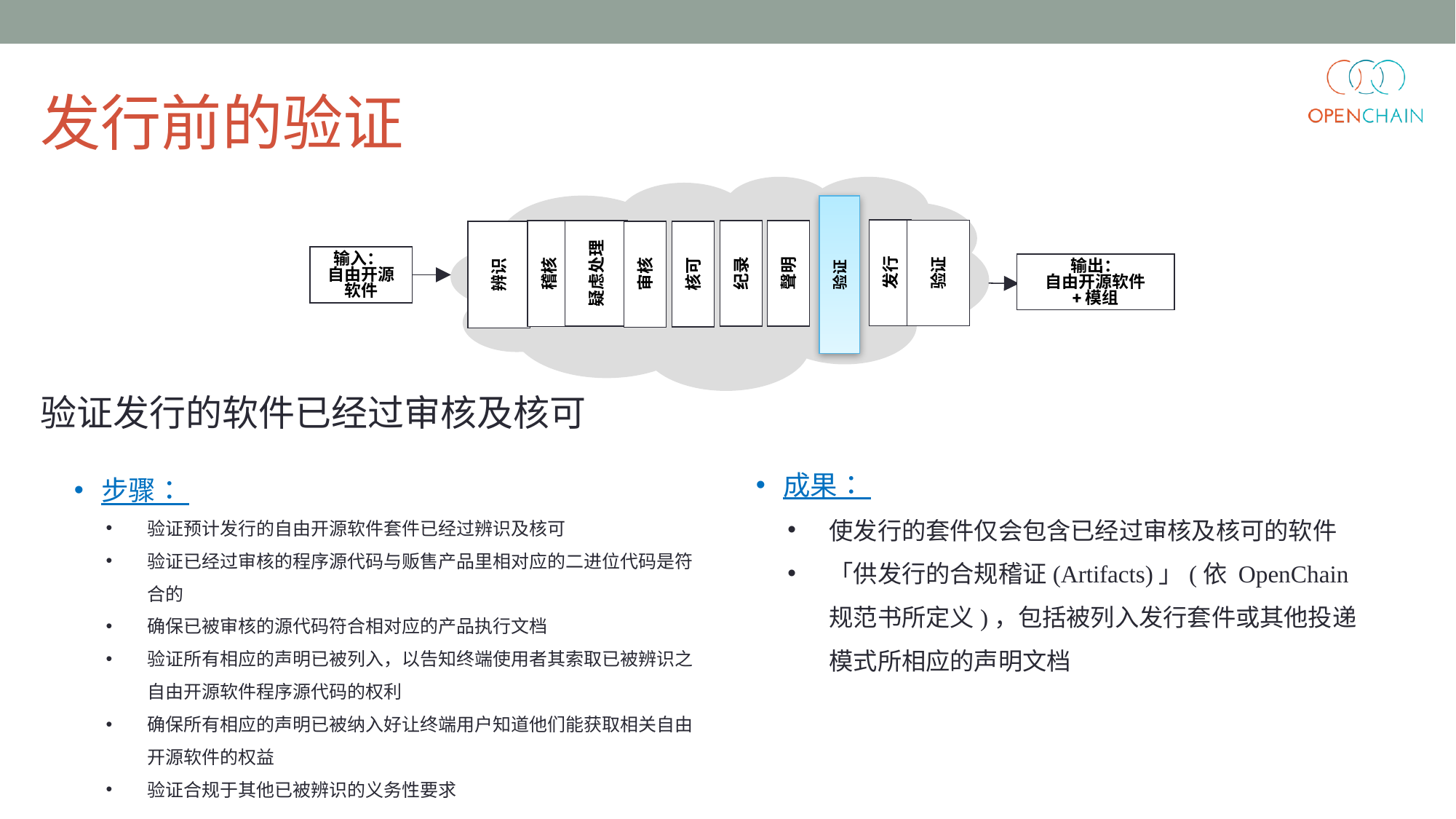

发行前的验证

验证
疑虑处理
辨识
输入：
自由开源软件
发行
纪录
聲明
稽核
核可
审核
输出：
自由开源软件
+模组

验证
验证发行的软件已经过审核及核可
成果：
使发行的套件仅会包含已经过审核及核可的软件
「供发行的合规稽证(Artifacts)」(依 OpenChain 规范书所定义)，包括被列入发行套件或其他投递模式所相应的声明文档

步骤：
验证预计发行的自由开源软件套件已经过辨识及核可
验证已经过审核的程序源代码与贩售产品里相对应的二进位代码是符合的
确保已被审核的源代码符合相对应的产品执行文档
验证所有相应的声明已被列入，以告知终端使用者其索取已被辨识之自由开源软件程序源代码的权利
确保所有相应的声明已被纳入好让终端用户知道他们能获取相关自由开源软件的权益
验证合规于其他已被辨识的义务性要求